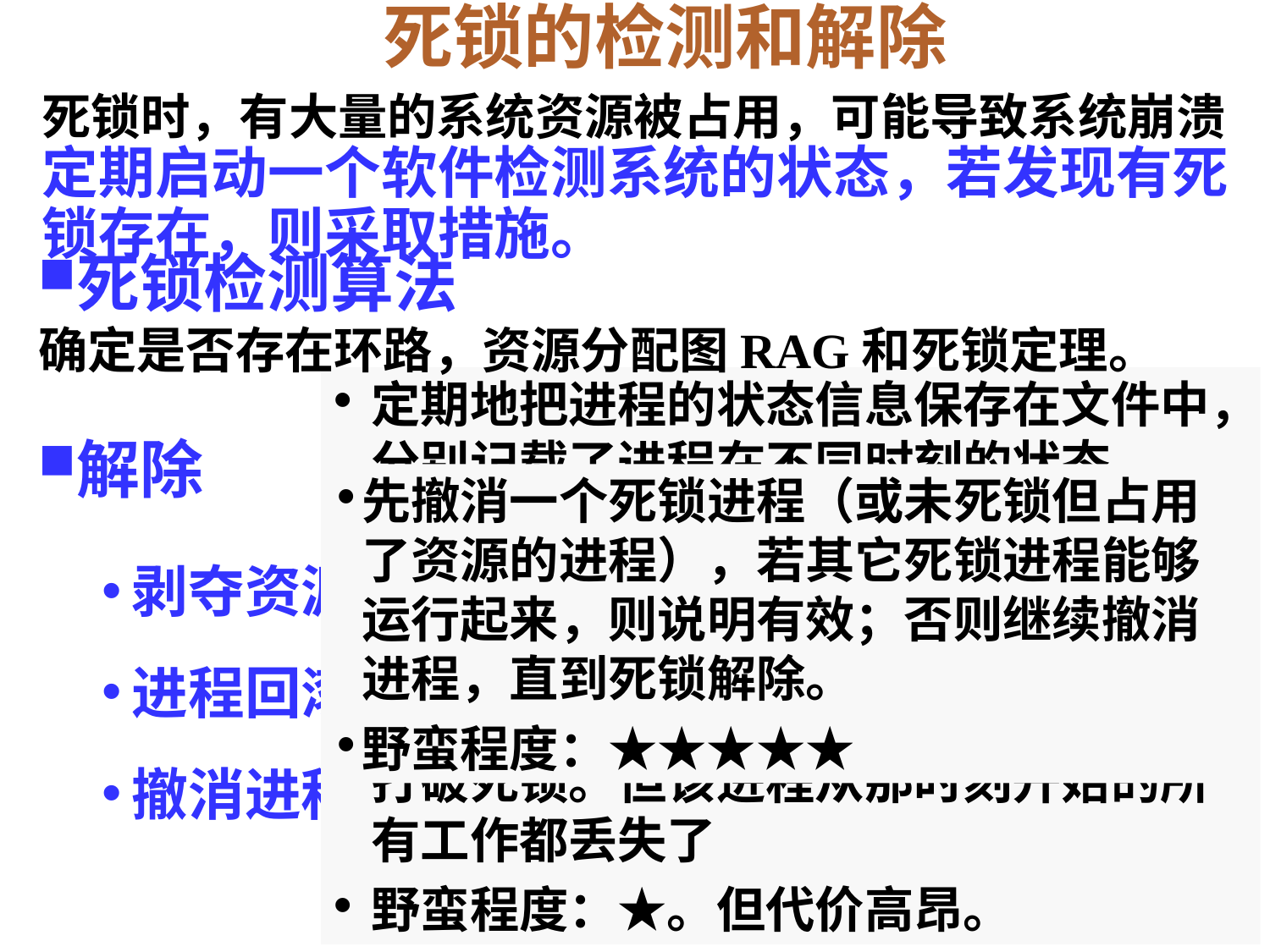

死锁的检测和解除
死锁时，有大量的系统资源被占用，可能导致系统崩溃
定期启动一个软件检测系统的状态，若发现有死锁存在，则采取措施。
死锁检测算法
确定是否存在环路，资源分配图RAG和死锁定理。
解除
定期地把进程的状态信息保存在文件中，分别记载了进程在不同时刻的状态。
状态：内存映象和所占用的资源。
检测到死锁时，先查明有哪些资源涉及，把其中一个资源的拥有者（进程）回退到以前的某个时刻（尚未拥有该资源），打破死锁。但该进程从那时刻开始的所有工作都丢失了
野蛮程度：★。但代价高昂。
造成的不良影响的大小，完全取决于该资源自身的性质。
死锁问题正是由不可抢占资源所引起的，强行剥夺资源必然会影响进程的正常运行。
野蛮程度：★★★
先撤消一个死锁进程（或未死锁但占用了资源的进程），若其它死锁进程能够运行起来，则说明有效；否则继续撤消进程，直到死锁解除。
野蛮程度：★★★★★
剥夺资源
进程回滚
撤消进程